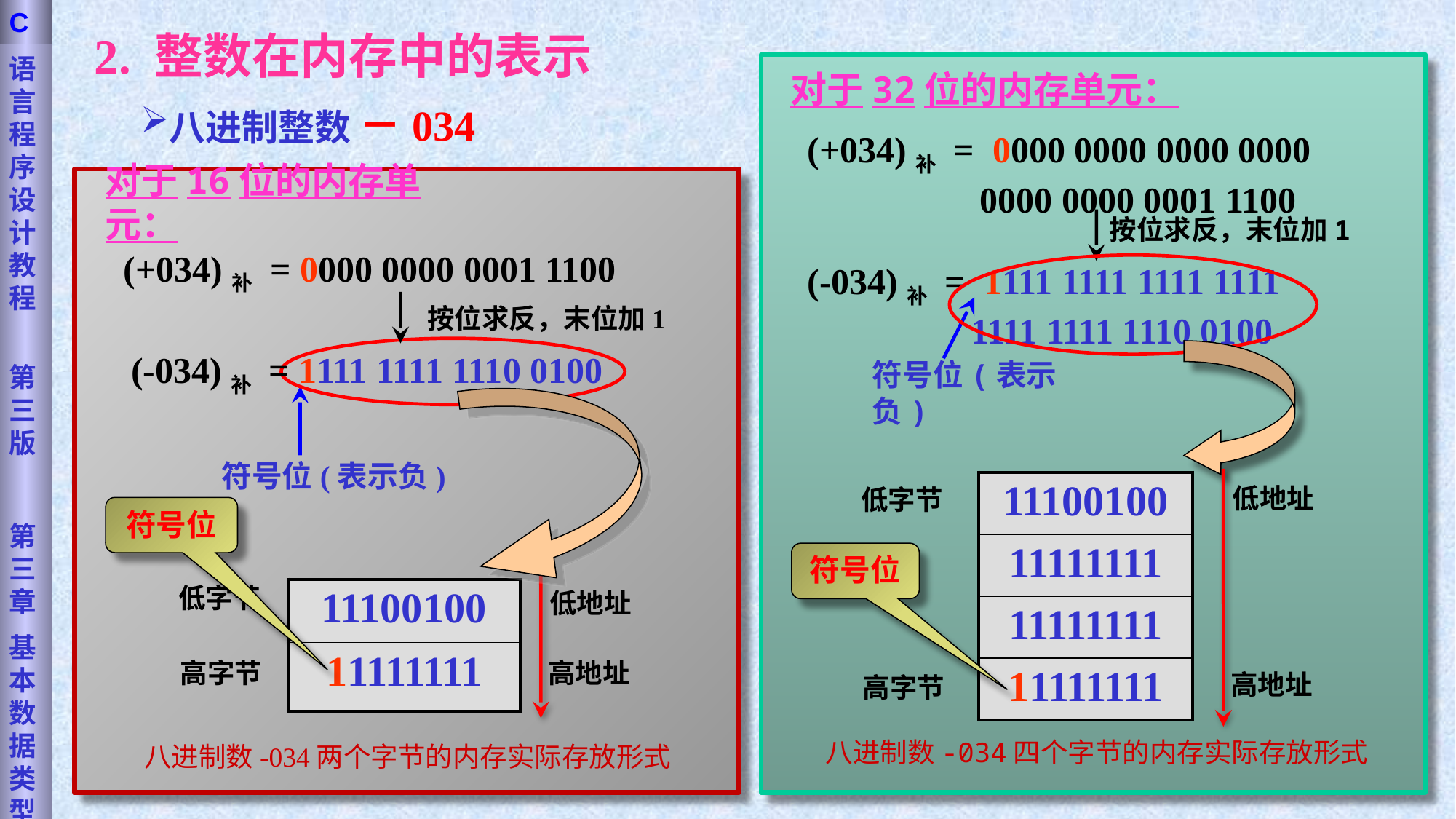

语言程序设计教程
第三版

第三章
基本数据类型
C
2. 整数在内存中的表示

对于32位的内存单元：
八进制整数 －034
 (+034)补 =  0000 0000 0000 0000
                    0000 0000 0001 1100

对于16位的内存单元：
按位求反，末位加1

(+034)补 = 0000 0000 0001 1100
(-034)补 =  1111 1111 1111 1111
                  1111 1111 1110 0100

按位求反，末位加1

符号位(表示负)

(-034)补 = 1111 1111 1110 0100

符号位(表示负)

| 11100100 |
| --- |
| 11111111 |
| 11111111 |
| 11111111 |
低地址
高地址
低字节
高字节
符号位
符号位

低字节
高字节
| 11100100 |
| --- |
| 11111111 |
低地址
高地址
八进制数-034四个字节的内存实际存放形式
八进制数-034两个字节的内存实际存放形式
15